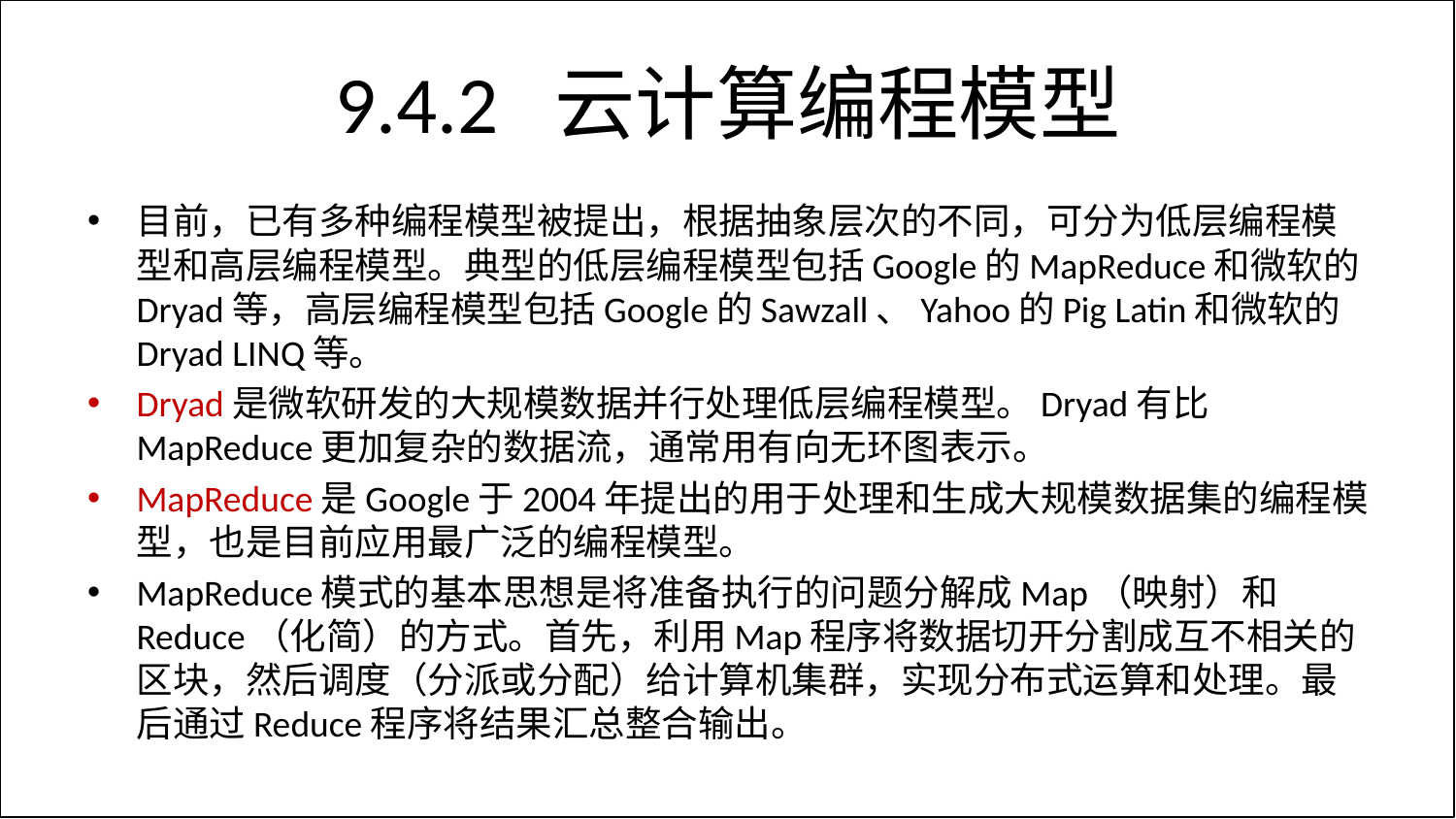

# 9.4.2  云计算编程模型
目前，已有多种编程模型被提出，根据抽象层次的不同，可分为低层编程模型和高层编程模型。典型的低层编程模型包括Google的MapReduce和微软的Dryad等，高层编程模型包括Google的Sawzall、Yahoo的Pig Latin和微软的Dryad LINQ等。
Dryad是微软研发的大规模数据并行处理低层编程模型。Dryad有比MapReduce更加复杂的数据流，通常用有向无环图表示。
MapReduce是Google于2004年提出的用于处理和生成大规模数据集的编程模型，也是目前应用最广泛的编程模型。
MapReduce模式的基本思想是将准备执行的问题分解成Map（映射）和Reduce（化简）的方式。首先，利用Map程序将数据切开分割成互不相关的区块，然后调度（分派或分配）给计算机集群，实现分布式运算和处理。最后通过Reduce程序将结果汇总整合输出。